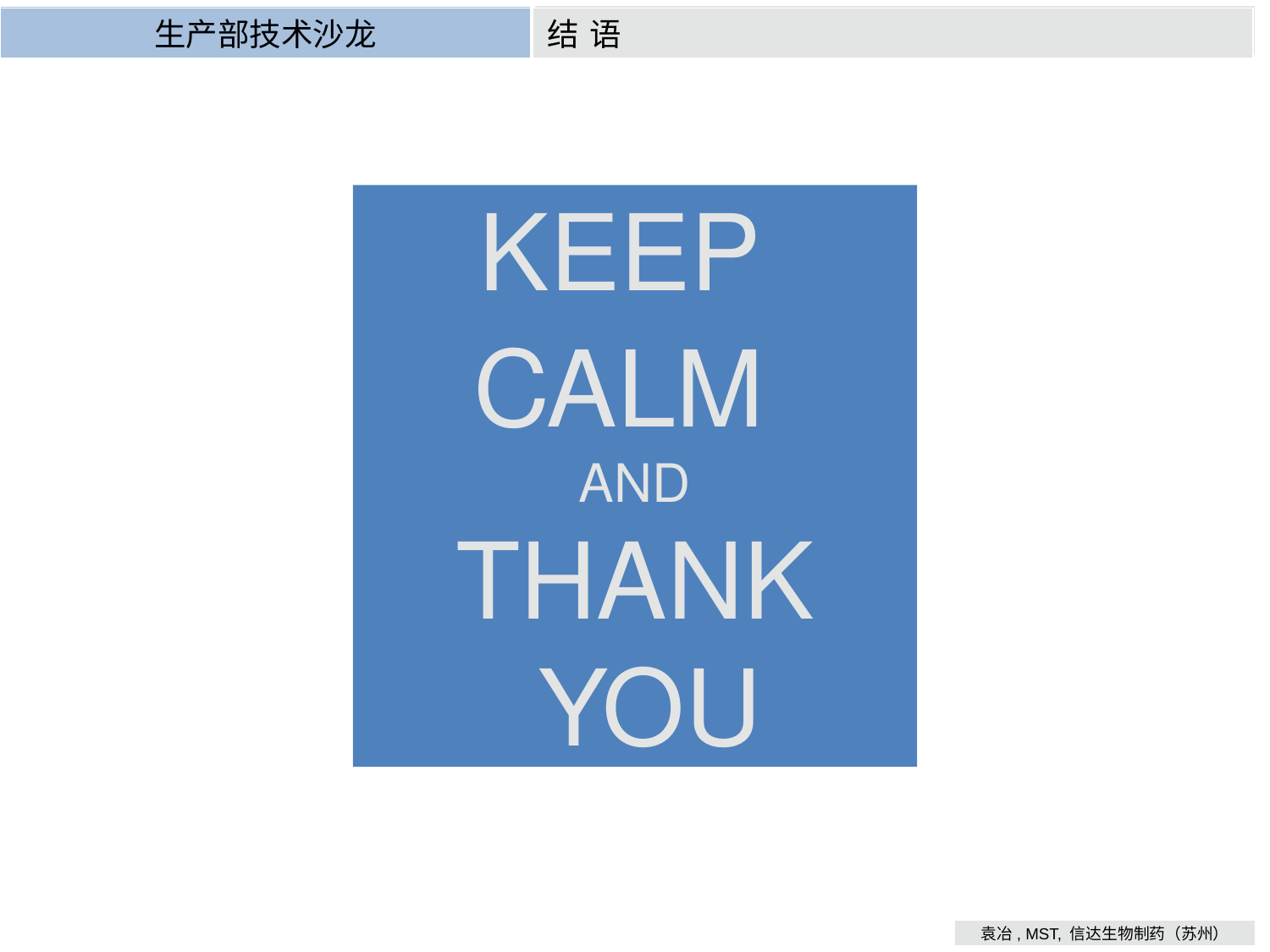

End
MFG Technical Salon
生产部技术沙龙
结语
KEEP
CALM
AND
THANK
 YOU
袁冶, MST, 信达生物制药（苏州）